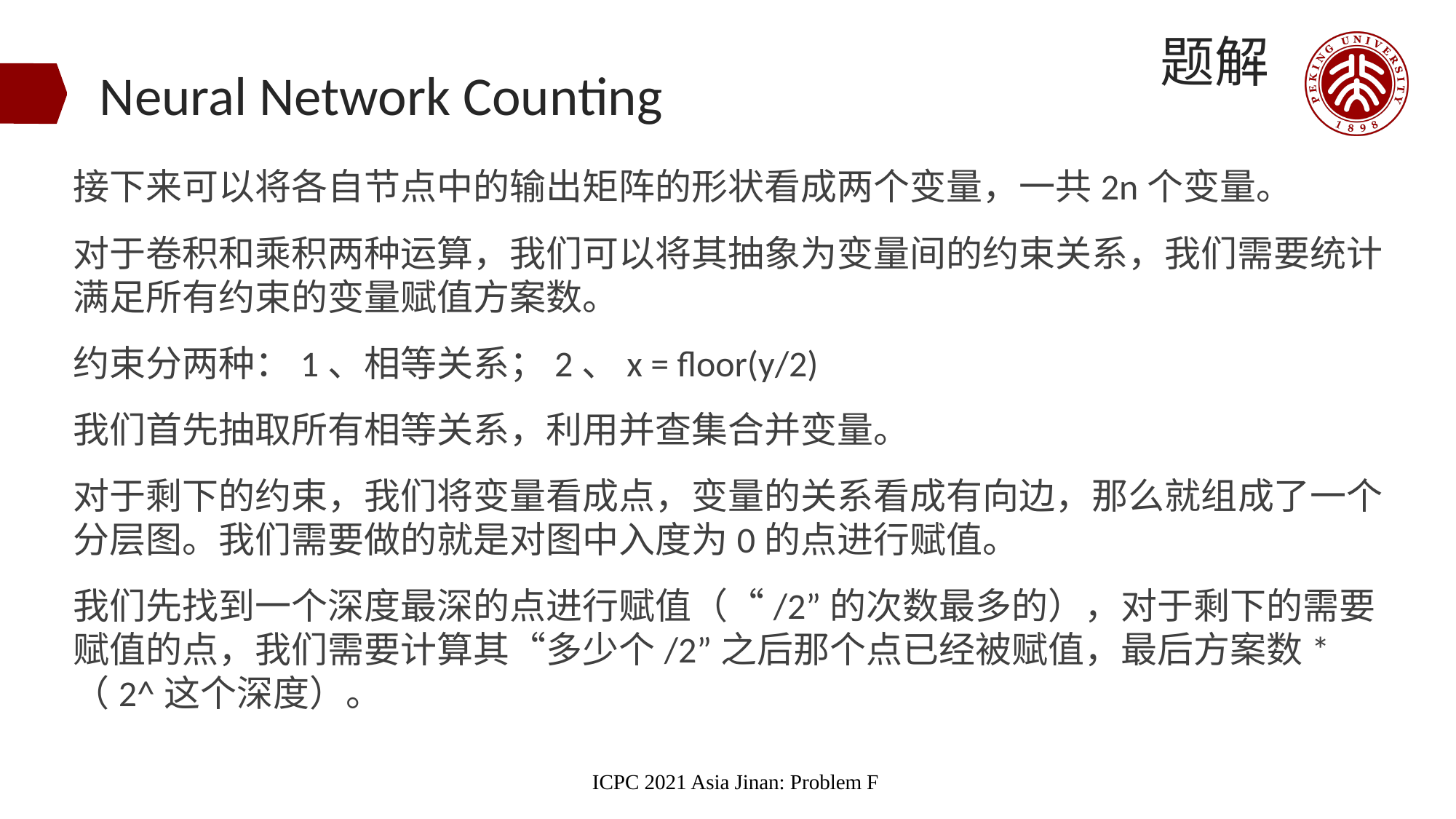

题解
# Neural Network Counting
15
接下来可以将各自节点中的输出矩阵的形状看成两个变量，一共2n个变量。
对于卷积和乘积两种运算，我们可以将其抽象为变量间的约束关系，我们需要统计满足所有约束的变量赋值方案数。
约束分两种：1、相等关系；2、x = floor(y/2)
我们首先抽取所有相等关系，利用并查集合并变量。
对于剩下的约束，我们将变量看成点，变量的关系看成有向边，那么就组成了一个分层图。我们需要做的就是对图中入度为0的点进行赋值。
我们先找到一个深度最深的点进行赋值（“/2”的次数最多的），对于剩下的需要赋值的点，我们需要计算其“多少个/2”之后那个点已经被赋值，最后方案数*（2^这个深度）。
ICPC 2021 Asia Jinan: Problem F